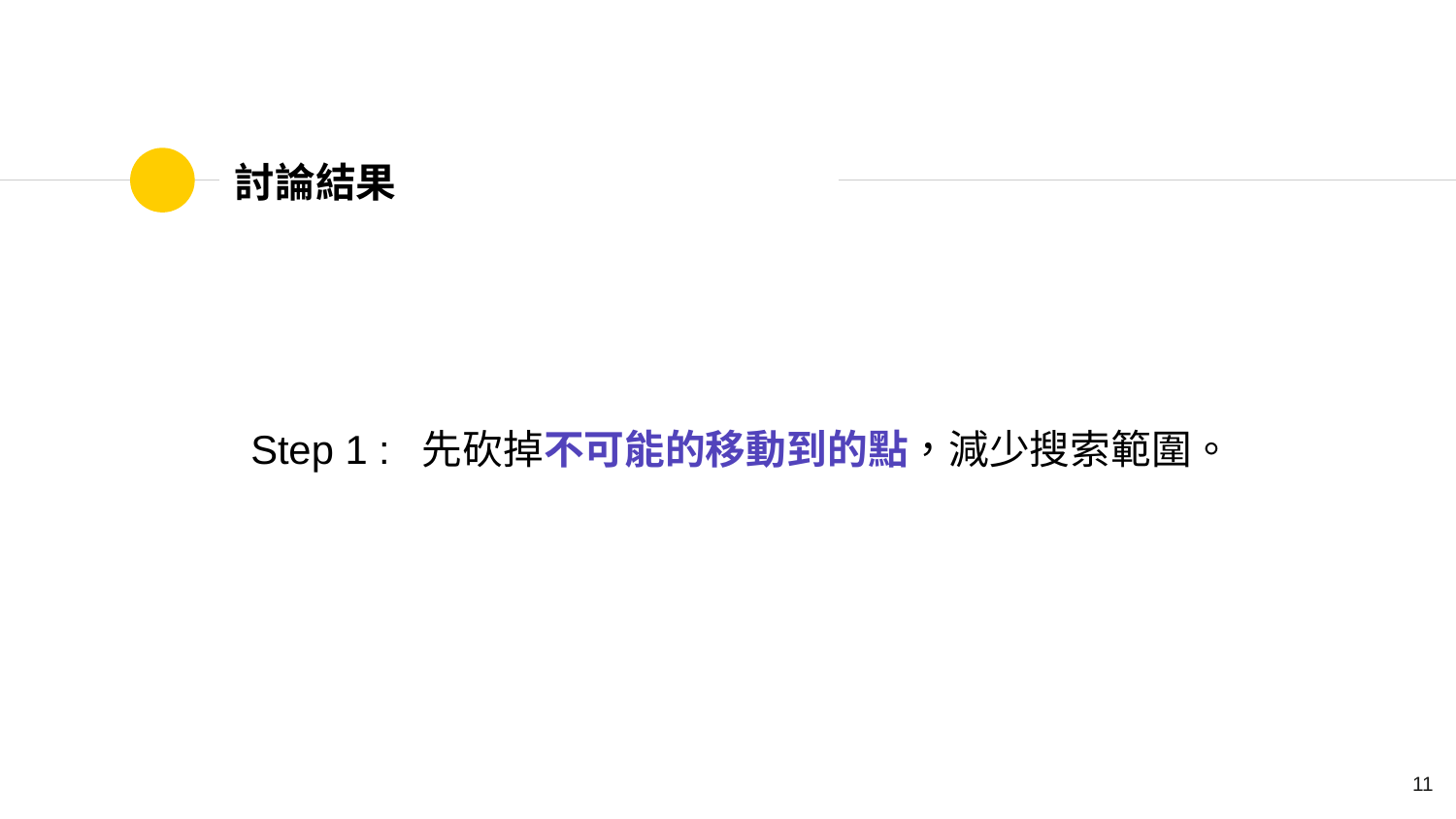

# 討論結果
Step 1 :  先砍掉不可能的移動到的點，減少搜索範圍。
11